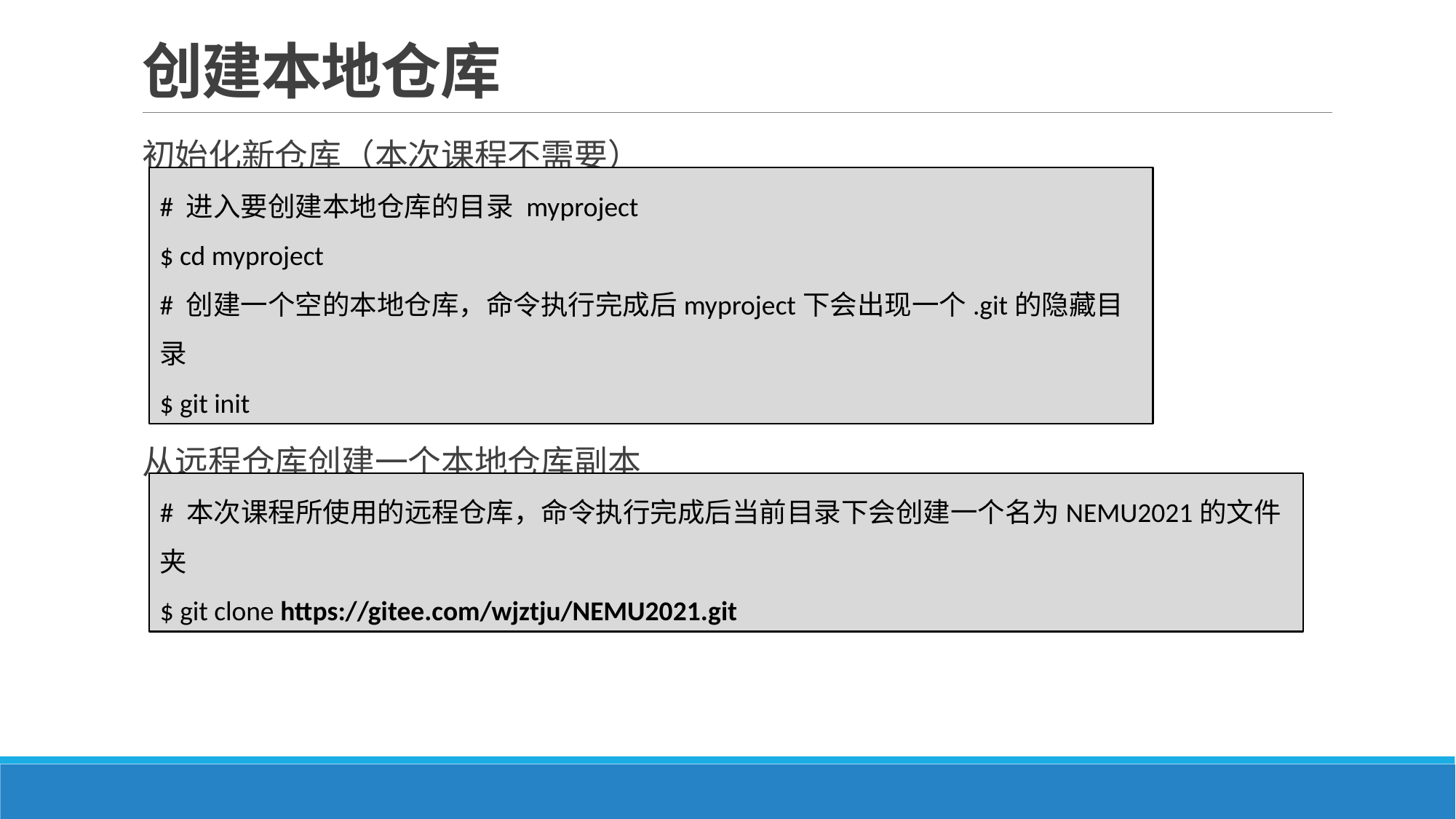

# 创建本地仓库
初始化新仓库（本次课程不需要）

从远程仓库创建一个本地仓库副本

# 进入要创建本地仓库的目录 myproject
$ cd myproject
# 创建一个空的本地仓库，命令执行完成后myproject下会出现一个.git的隐藏目录
$ git init
# 本次课程所使用的远程仓库，命令执行完成后当前目录下会创建一个名为NEMU2021的文件夹
$ git clone https://gitee.com/wjztju/NEMU2021.git